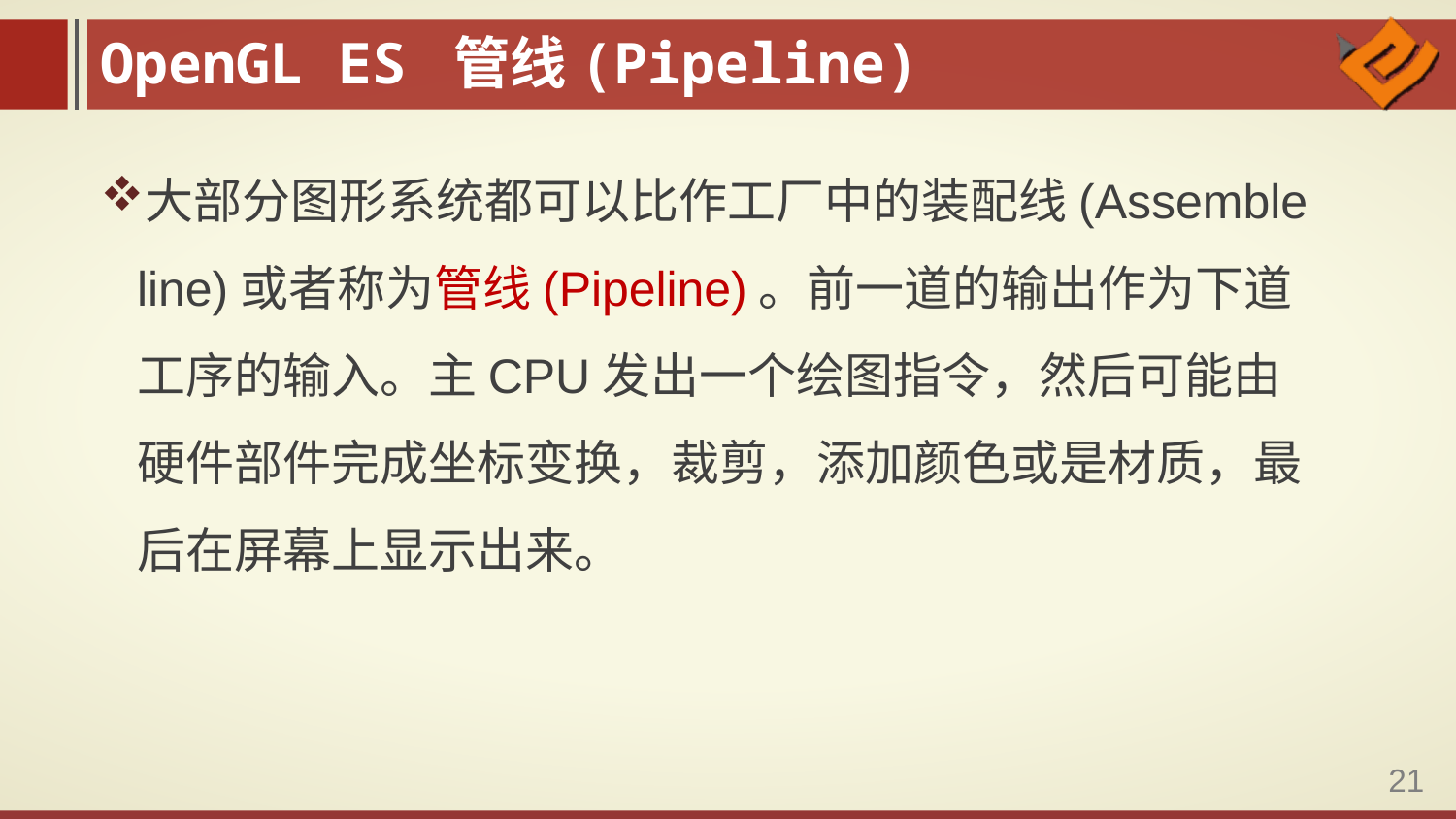

OpenGL ES 管线(Pipeline)
大部分图形系统都可以比作工厂中的装配线(Assemble line)或者称为管线(Pipeline)。前一道的输出作为下道工序的输入。主CPU发出一个绘图指令，然后可能由硬件部件完成坐标变换，裁剪，添加颜色或是材质，最后在屏幕上显示出来。